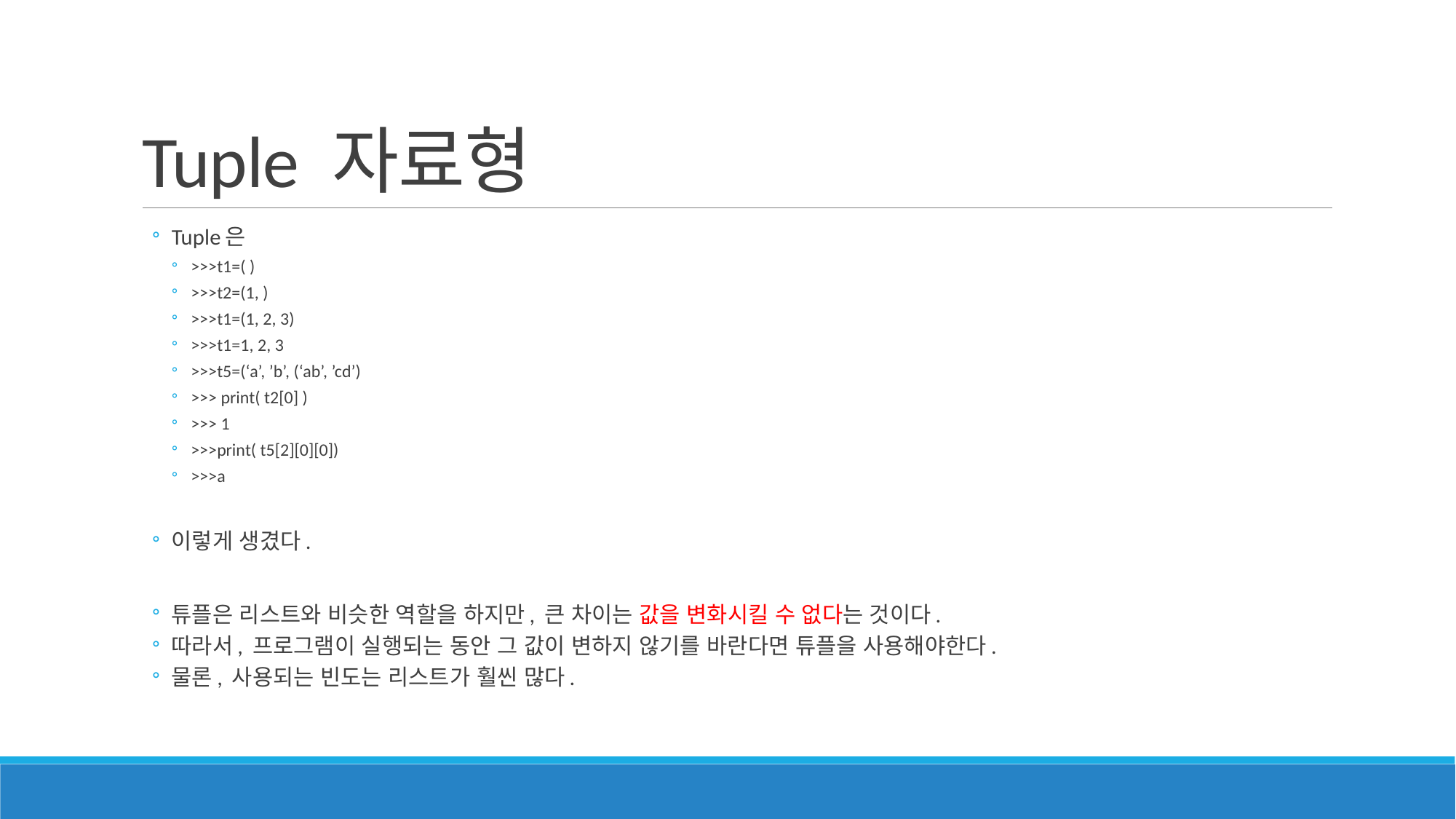

# Tuple 자료형
Tuple은
>>>t1=( )
>>>t2=(1, )
>>>t1=(1, 2, 3)
>>>t1=1, 2, 3
>>>t5=(‘a’, ’b’, (‘ab’, ’cd’)
>>> print( t2[0] )
>>> 1
>>>print( t5[2][0][0])
>>>a

이렇게 생겼다.

튜플은 리스트와 비슷한 역할을 하지만, 큰 차이는 값을 변화시킬 수 없다는 것이다.
따라서, 프로그램이 실행되는 동안 그 값이 변하지 않기를 바란다면 튜플을 사용해야한다.
물론, 사용되는 빈도는 리스트가 훨씬 많다.